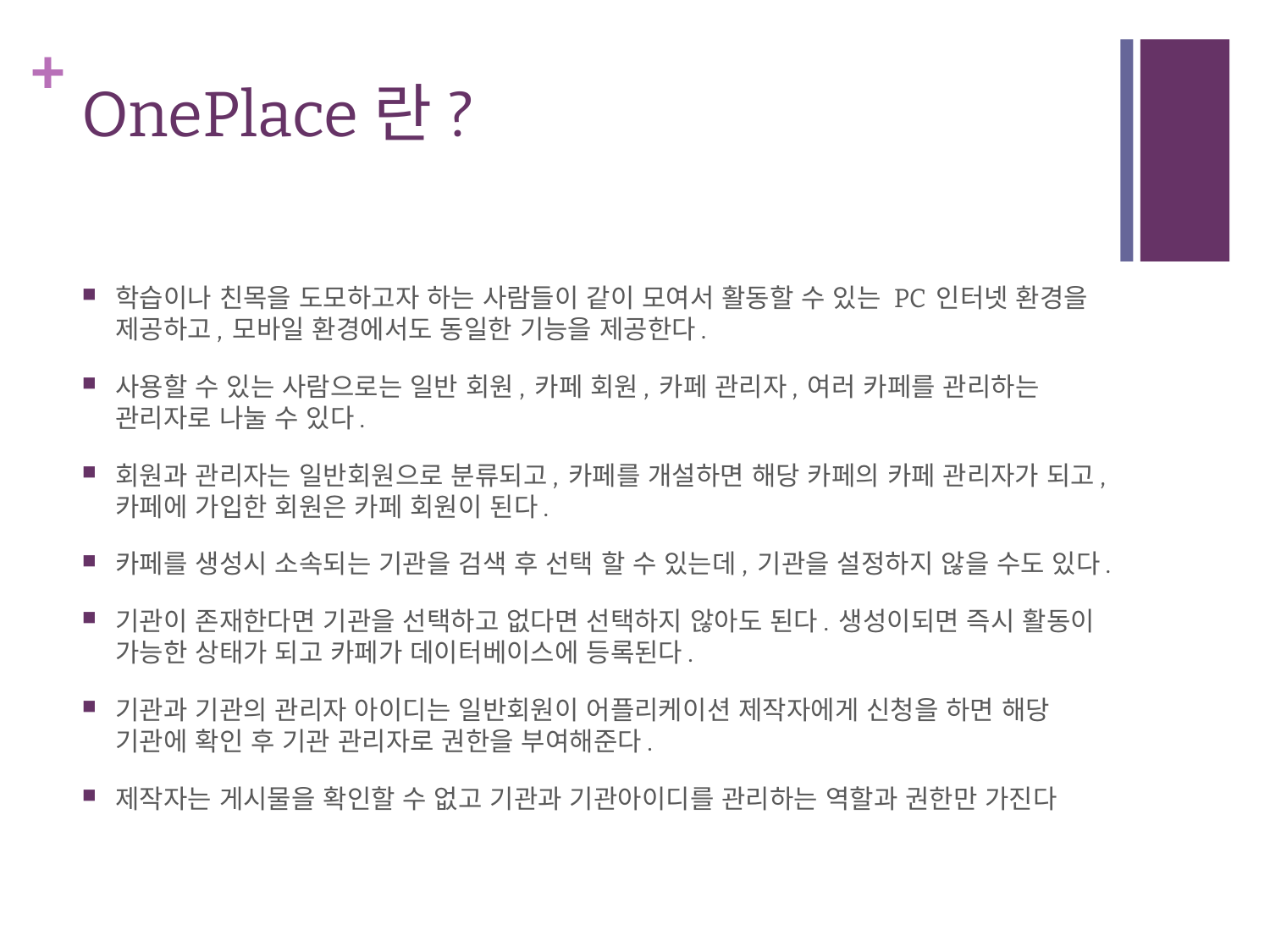

# OnePlace란?
학습이나 친목을 도모하고자 하는 사람들이 같이 모여서 활동할 수 있는 PC 인터넷 환경을 제공하고, 모바일 환경에서도 동일한 기능을 제공한다.
사용할 수 있는 사람으로는 일반 회원, 카페 회원, 카페 관리자, 여러 카페를 관리하는 관리자로 나눌 수 있다.
회원과 관리자는 일반회원으로 분류되고, 카페를 개설하면 해당 카페의 카페 관리자가 되고, 카페에 가입한 회원은 카페 회원이 된다.
카페를 생성시 소속되는 기관을 검색 후 선택 할 수 있는데, 기관을 설정하지 않을 수도 있다.
기관이 존재한다면 기관을 선택하고 없다면 선택하지 않아도 된다. 생성이되면 즉시 활동이 가능한 상태가 되고 카페가 데이터베이스에 등록된다.
기관과 기관의 관리자 아이디는 일반회원이 어플리케이션 제작자에게 신청을 하면 해당 기관에 확인 후 기관 관리자로 권한을 부여해준다.
제작자는 게시물을 확인할 수 없고 기관과 기관아이디를 관리하는 역할과 권한만 가진다